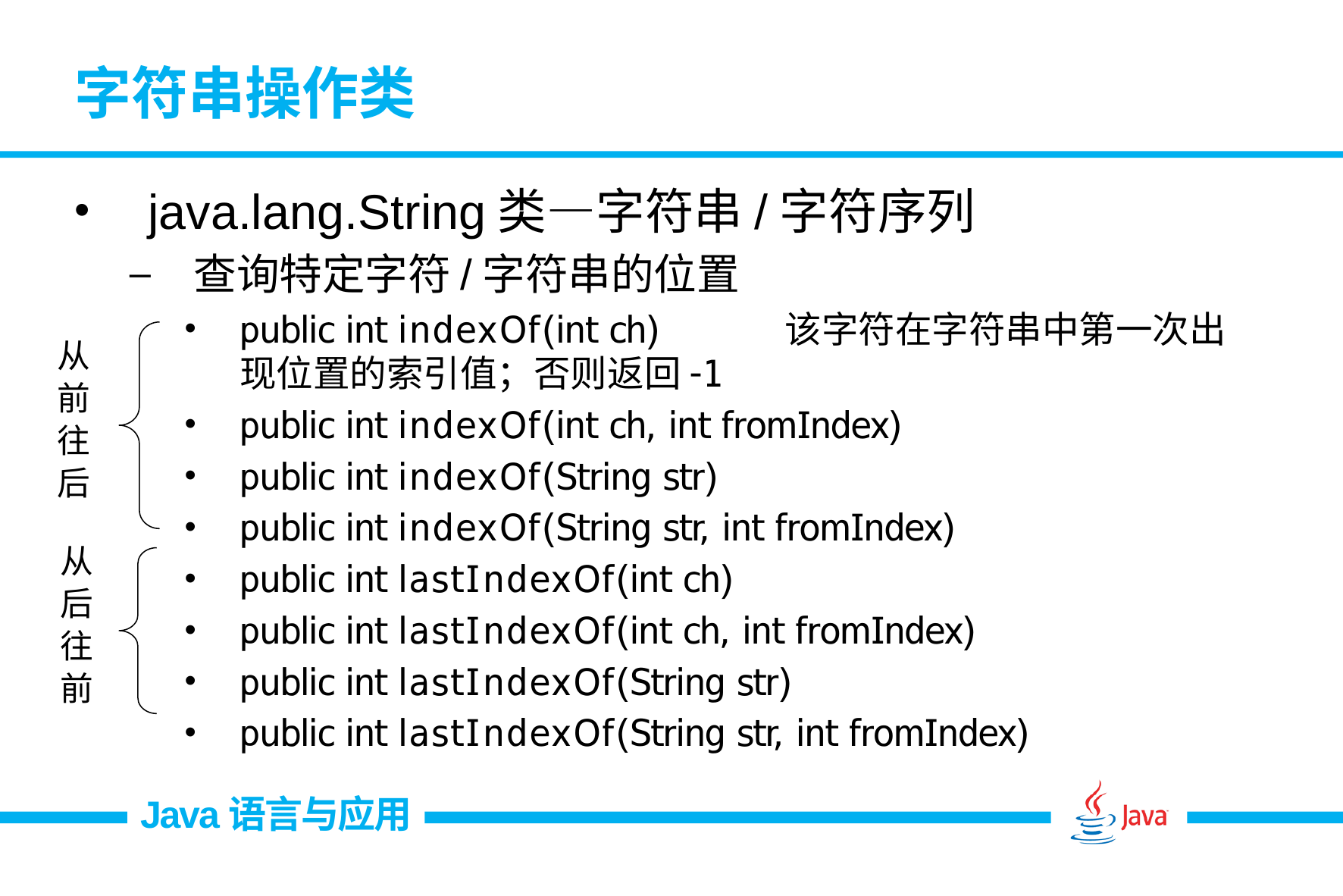

# 字符串操作类
java.lang.String类—字符串/字符序列
查询特定字符/字符串的位置
public int indexOf(int ch)          该字符在字符串中第一次出现位置的索引值；否则返回-1
public int indexOf(int ch, int fromIndex)
public int indexOf(String str)
public int indexOf(String str, int fromIndex)
public int lastIndexOf(int ch)
public int lastIndexOf(int ch, int fromIndex)
public int lastIndexOf(String str)
public int lastIndexOf(String str, int fromIndex)

从
前
往
后
从
后
往
前